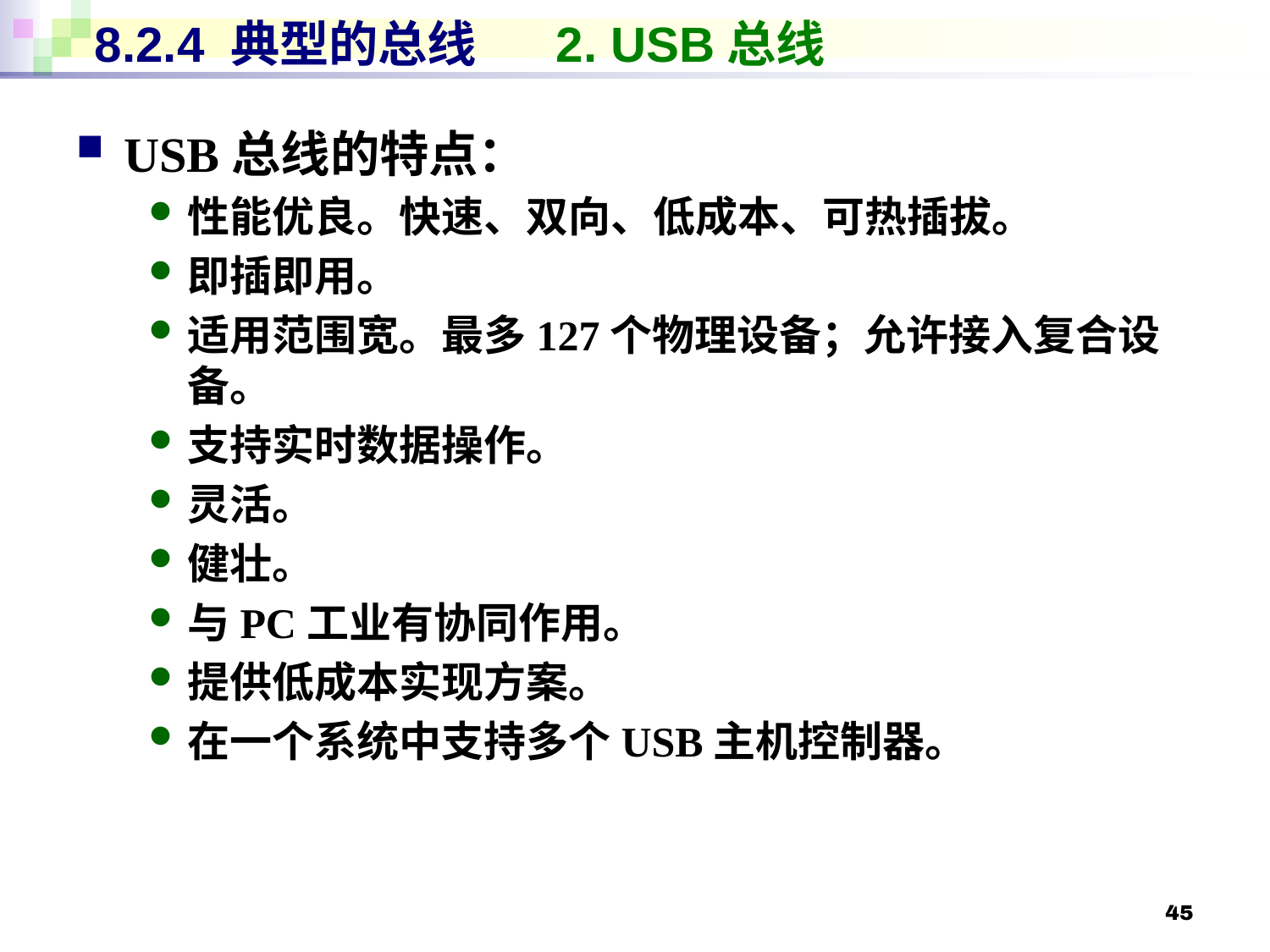

# 8.2.4 典型的总线      2. USB总线
USB总线的特点：
性能优良。快速、双向、低成本、可热插拔。
即插即用。
适用范围宽。最多127个物理设备；允许接入复合设备。
支持实时数据操作。
灵活。
健壮。
与PC工业有协同作用。
提供低成本实现方案。
在一个系统中支持多个USB主机控制器。

45